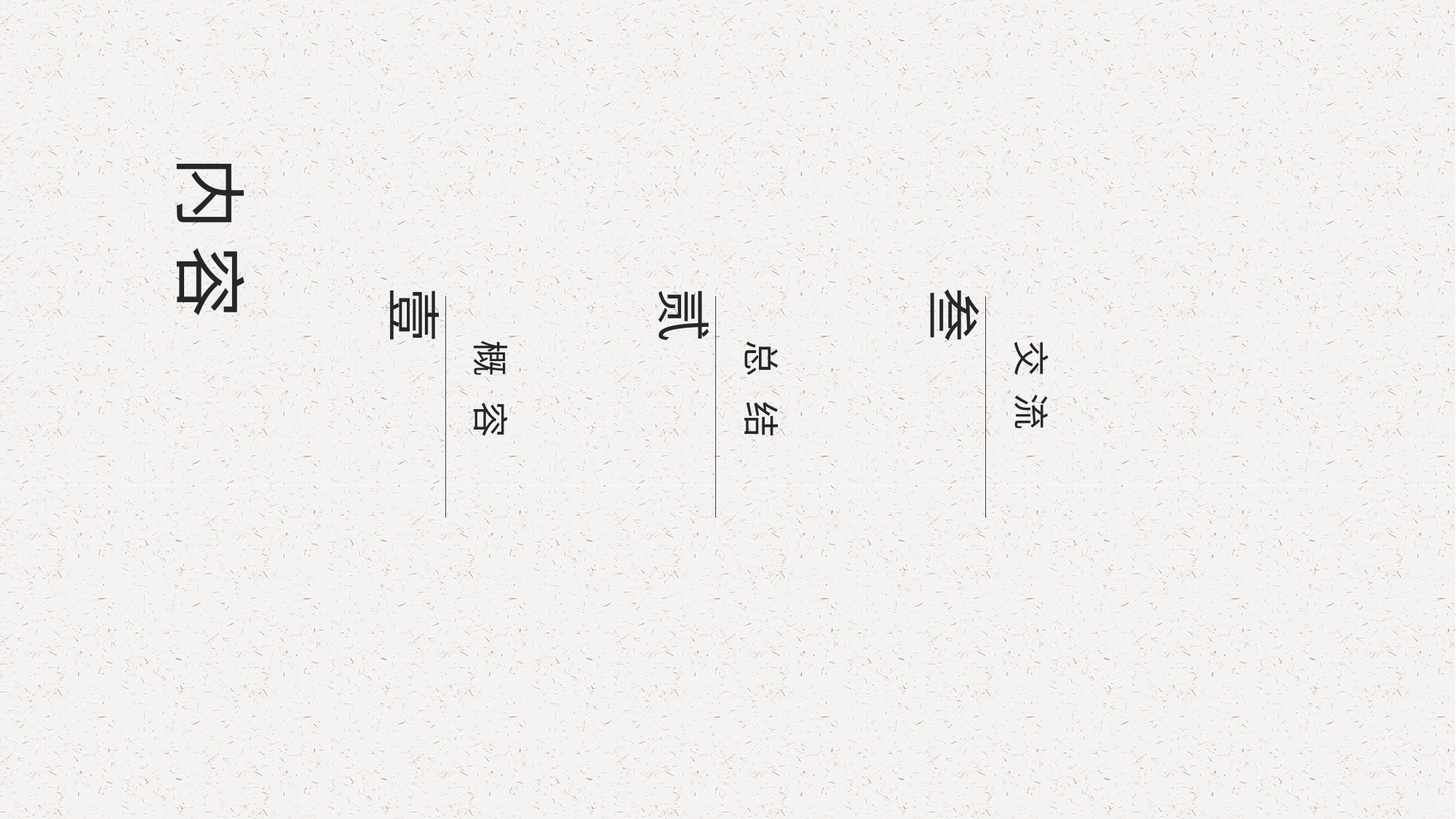

内 容
壹
   概   容
贰
   总   结
叁
   交  流